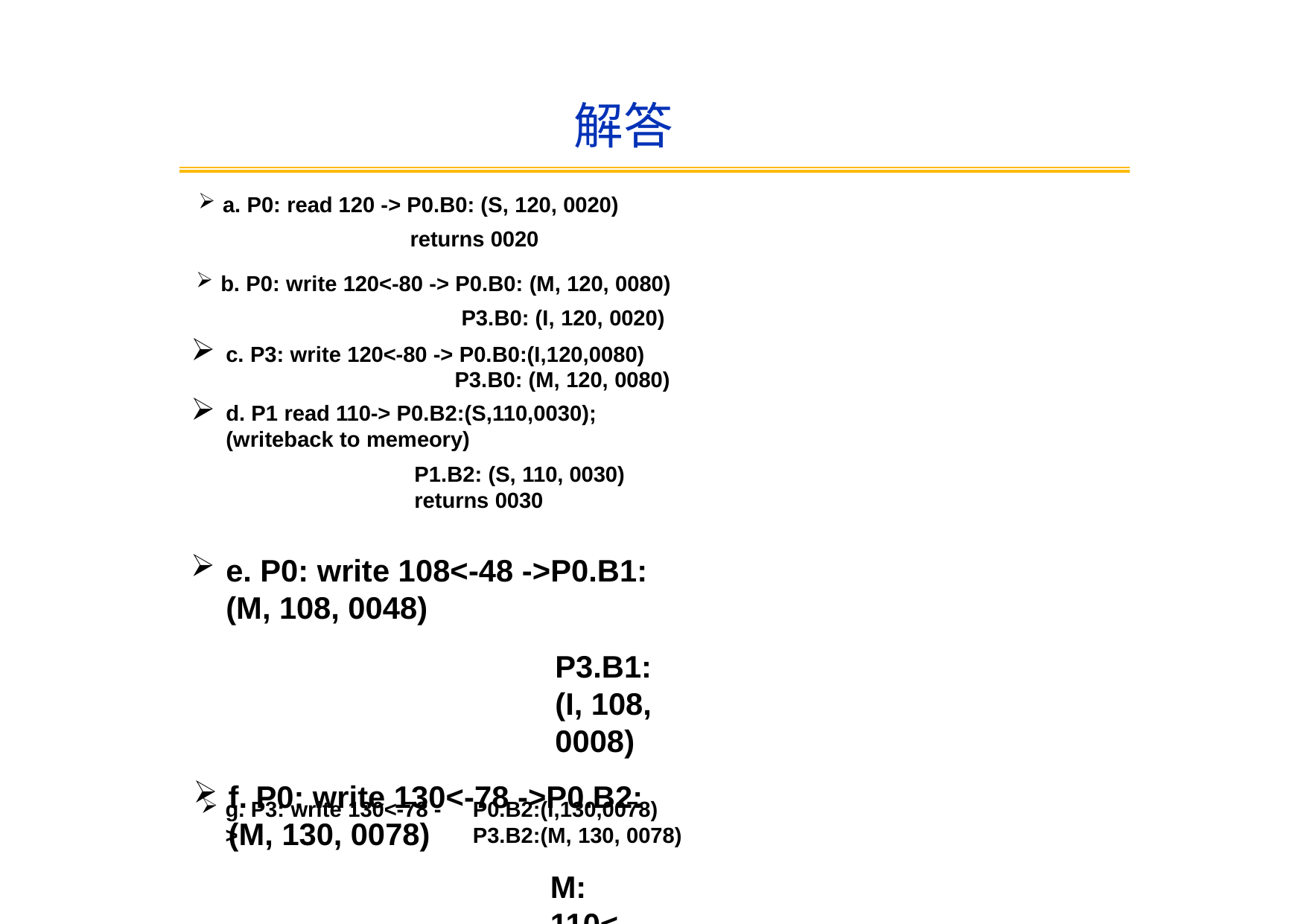

# 解答
a. P0: read 120 -> P0.B0: (S, 120, 0020)
returns 0020
b. P0: write 120<-80 -> P0.B0: (M, 120, 0080)
P3.B0: (I, 120, 0020)
c. P3: write 120<-80 -> P0.B0:(I,120,0080)
P3.B0: (M, 120, 0080)
d. P1 read 110-> P0.B2:(S,110,0030);(writeback to memeory)
P1.B2: (S, 110, 0030) returns 0030

e. P0: write 108<-48 ->P0.B1: (M, 108, 0048)
P3.B1: (I, 108, 0008)
f. P0: write 130<-78 ->P0.B2: (M, 130, 0078)
M: 110<-0030
(write back to memory)
g. P3: write 130<-78 ->
P0.B2:(I,130,0078)
P3.B2:(M, 130, 0078)